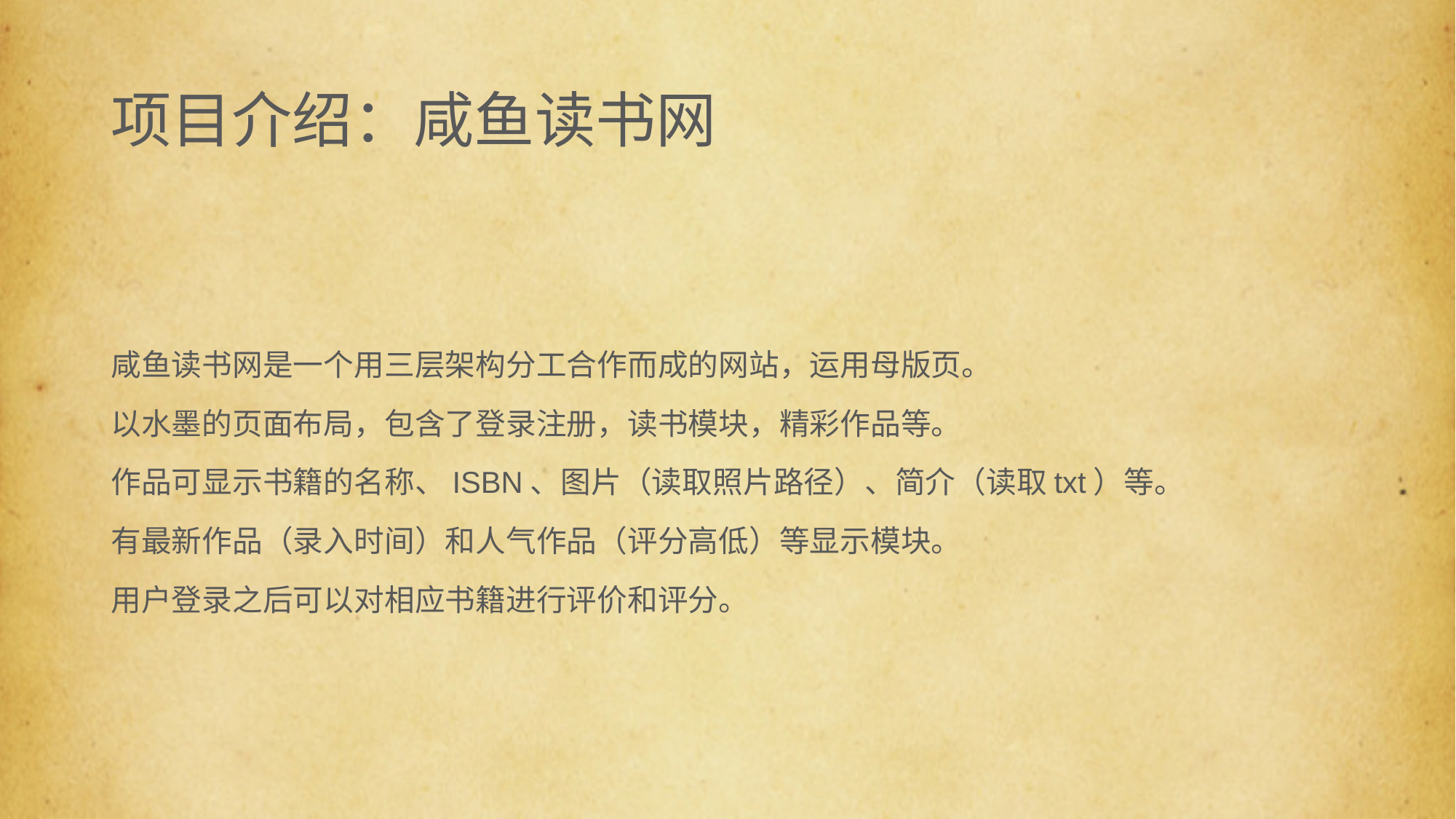

# 项目介绍：咸鱼读书网
咸鱼读书网是一个用三层架构分工合作而成的网站，运用母版页。
以水墨的页面布局，包含了登录注册，读书模块，精彩作品等。
作品可显示书籍的名称、ISBN、图片（读取照片路径）、简介（读取txt）等。
有最新作品（录入时间）和人气作品（评分高低）等显示模块。
用户登录之后可以对相应书籍进行评价和评分。